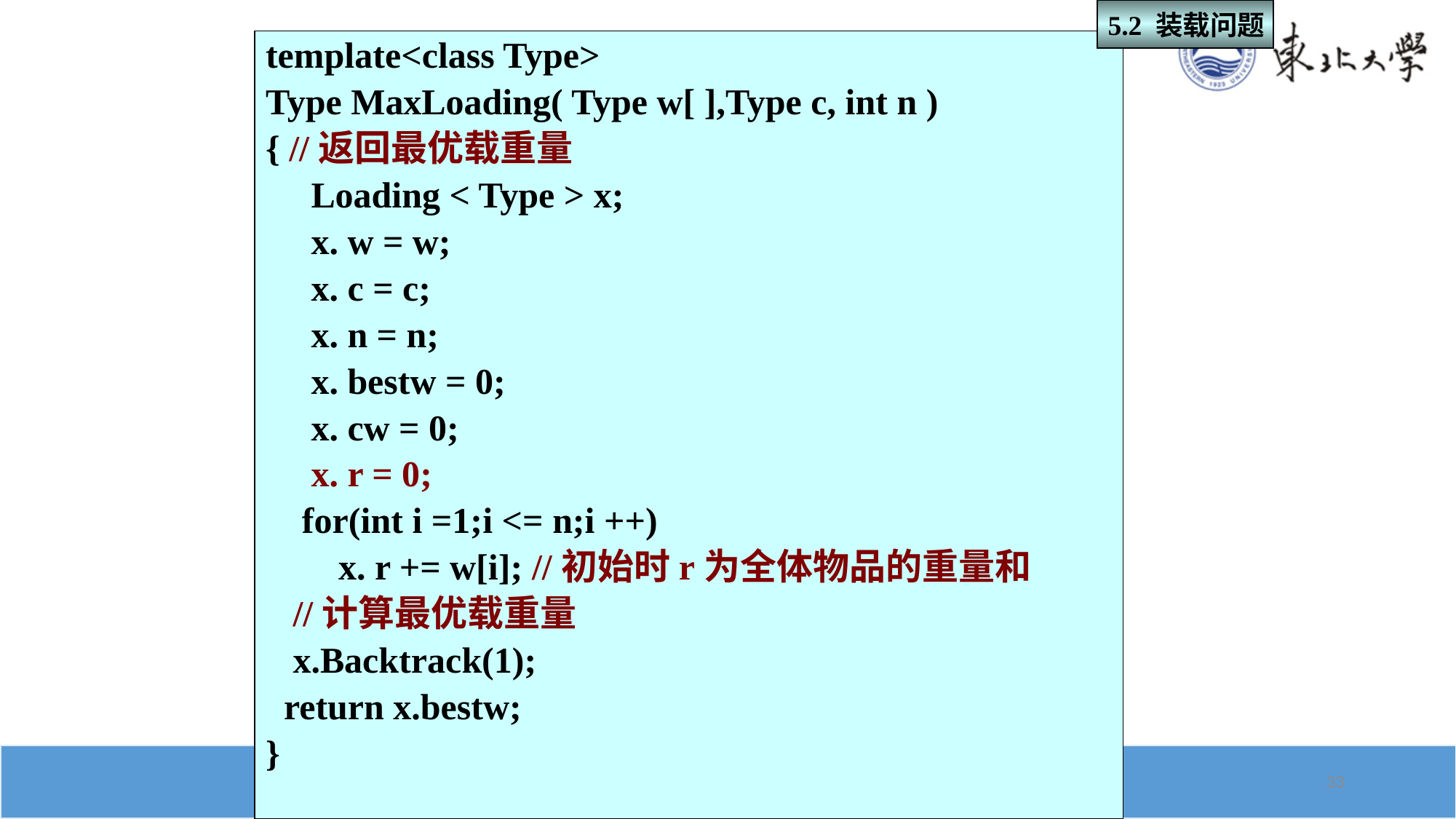

5.2 装载问题
template<class Type>
Type MaxLoading( Type w[ ],Type c, int n )
{ //返回最优载重量
     Loading < Type > x;
     x. w = w;
     x. c = c;
     x. n = n;
     x. bestw = 0;
     x. cw = 0;
     x. r = 0;
    for(int i =1;i <= n;i ++)
        x. r += w[i]; //初始时r为全体物品的重量和
   //计算最优载重量
   x.Backtrack(1);
  return x.bestw;
}
33